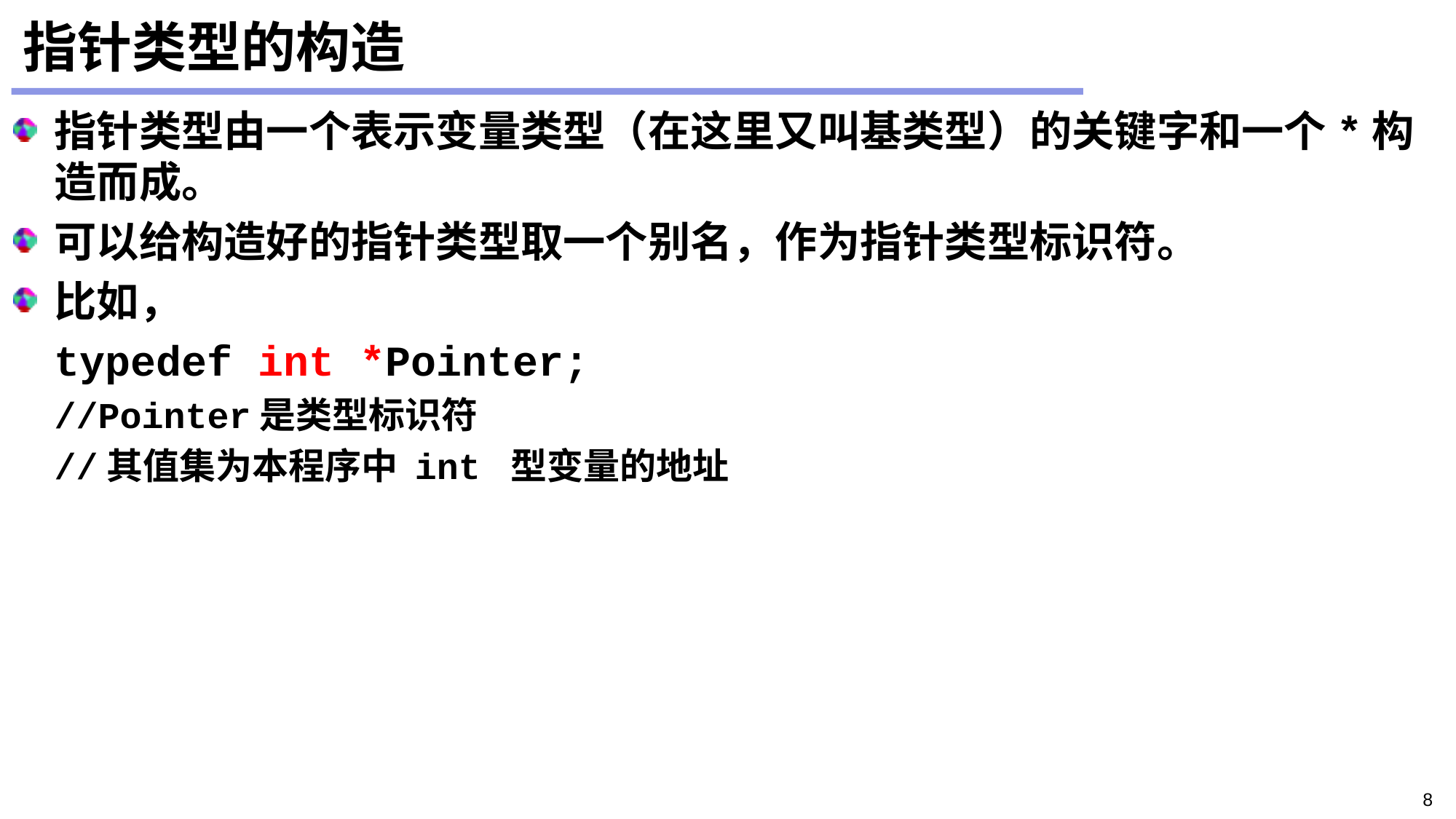

# 指针类型的构造
指针类型由一个表示变量类型（在这里又叫基类型）的关键字和一个*构造而成。
可以给构造好的指针类型取一个别名，作为指针类型标识符。
比如，
	typedef int *Pointer;
	//Pointer是类型标识符
	//其值集为本程序中 int 型变量的地址
8